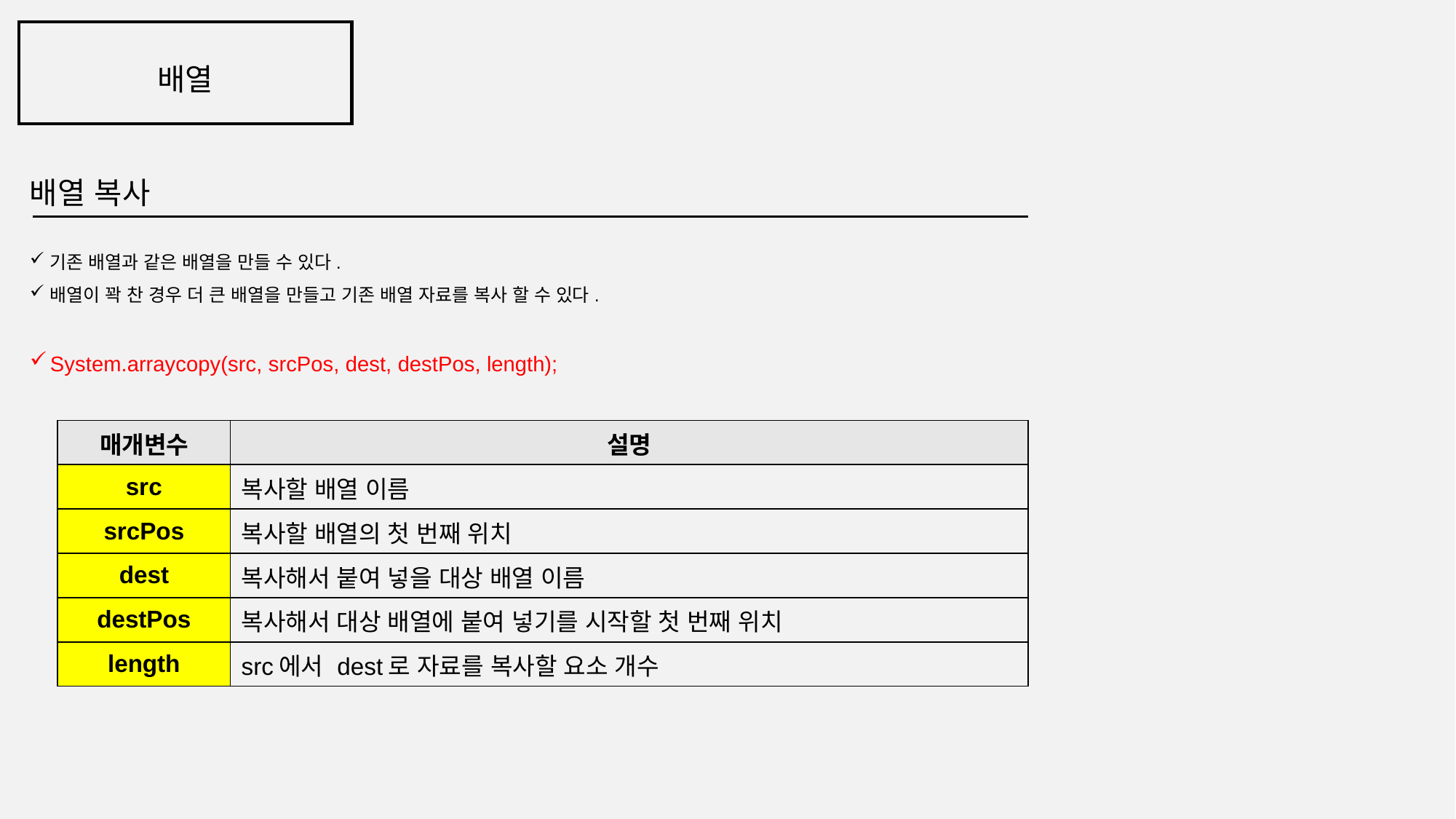

배열
배열 복사
기존 배열과 같은 배열을 만들 수 있다.
배열이 꽉 찬 경우 더 큰 배열을 만들고 기존 배열 자료를 복사 할 수 있다.

System.arraycopy(src, srcPos, dest, destPos, length);
| 매개변수 | 설명 |
| --- | --- |
| src | 복사할 배열 이름 |
| srcPos | 복사할 배열의 첫 번째 위치 |
| dest | 복사해서 붙여 넣을 대상 배열 이름 |
| destPos | 복사해서 대상 배열에 붙여 넣기를 시작할 첫 번째 위치 |
| length | src에서 dest로 자료를 복사할 요소 개수 |